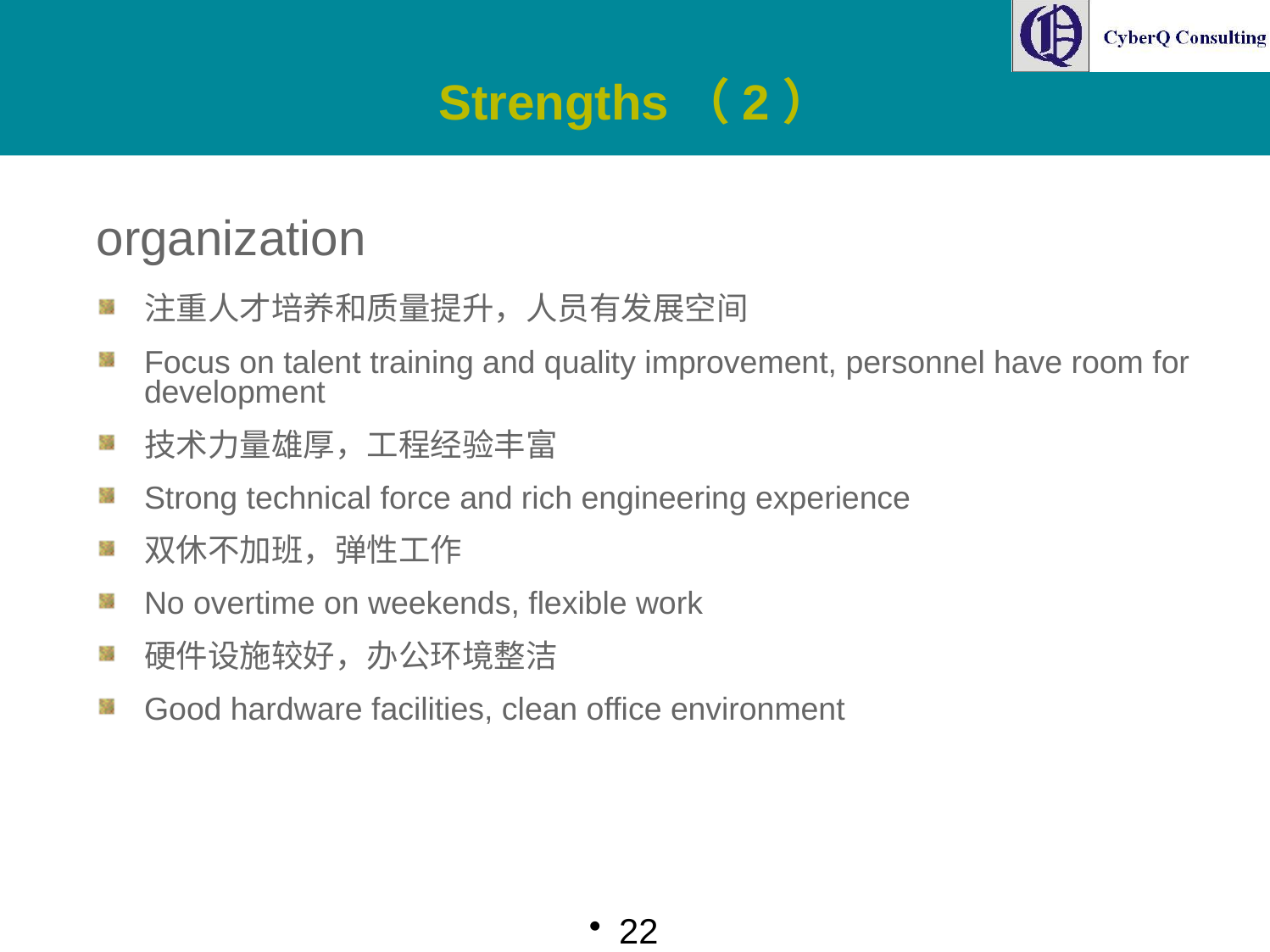

# Strengths（2）
organization
注重人才培养和质量提升，人员有发展空间
Focus on talent training and quality improvement, personnel have room for development
技术力量雄厚，工程经验丰富
Strong technical force and rich engineering experience
双休不加班，弹性工作
No overtime on weekends, flexible work
硬件设施较好，办公环境整洁
Good hardware facilities, clean office environment

22